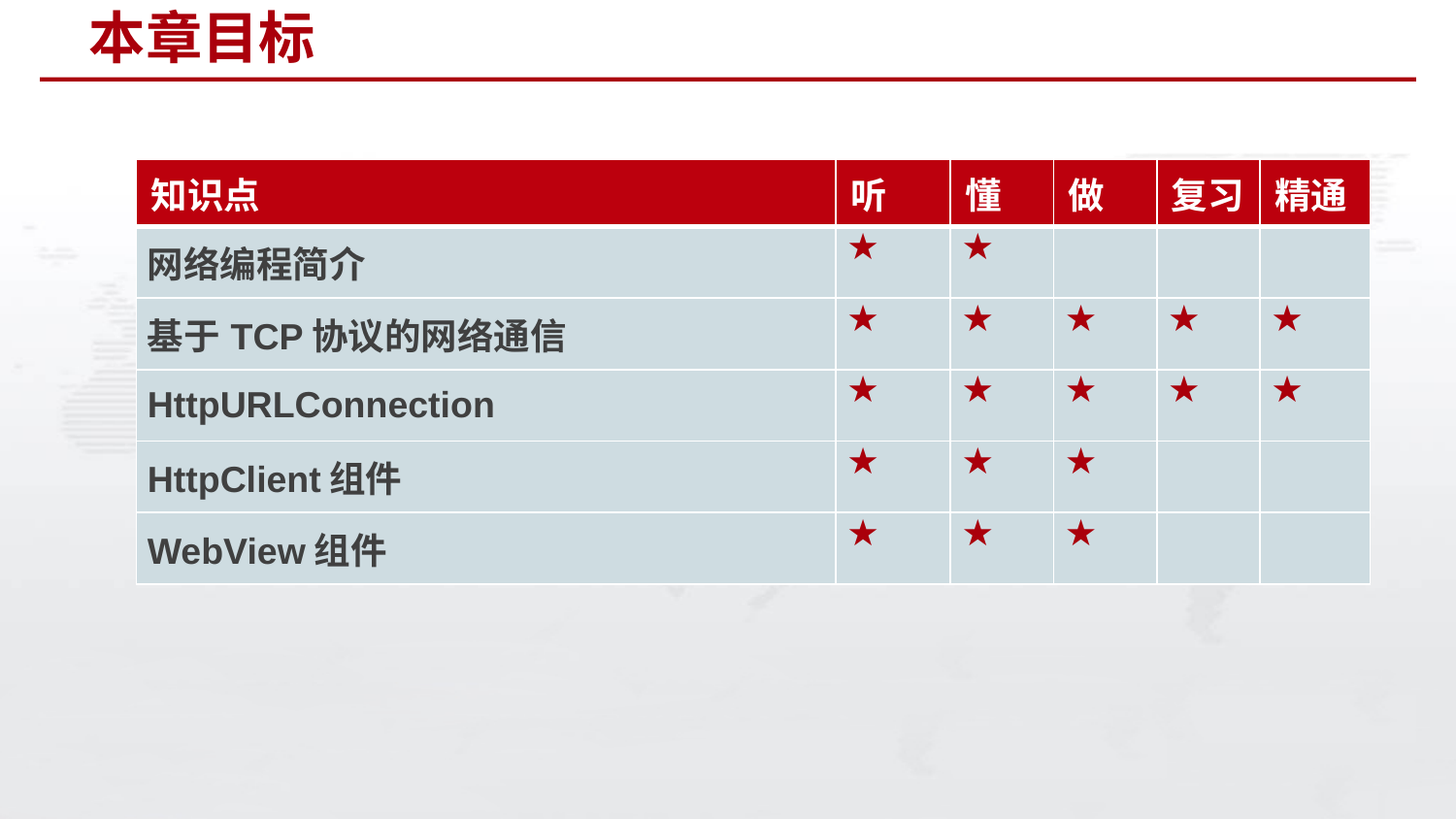

# 本章目标

| 知识点 | 听 | 懂 | 做 | 复习 | 精通 |
| --- | --- | --- | --- | --- | --- |
| 网络编程简介 | ★ | ★ |  |  |  |
| 基于TCP协议的网络通信 | ★ | ★ | ★ | ★ | ★ |
| HttpURLConnection | ★ | ★ | ★ | ★ | ★ |
| HttpClient组件 | ★ | ★ | ★ |  |  |
| WebView组件 | ★ | ★ | ★ |  |  |